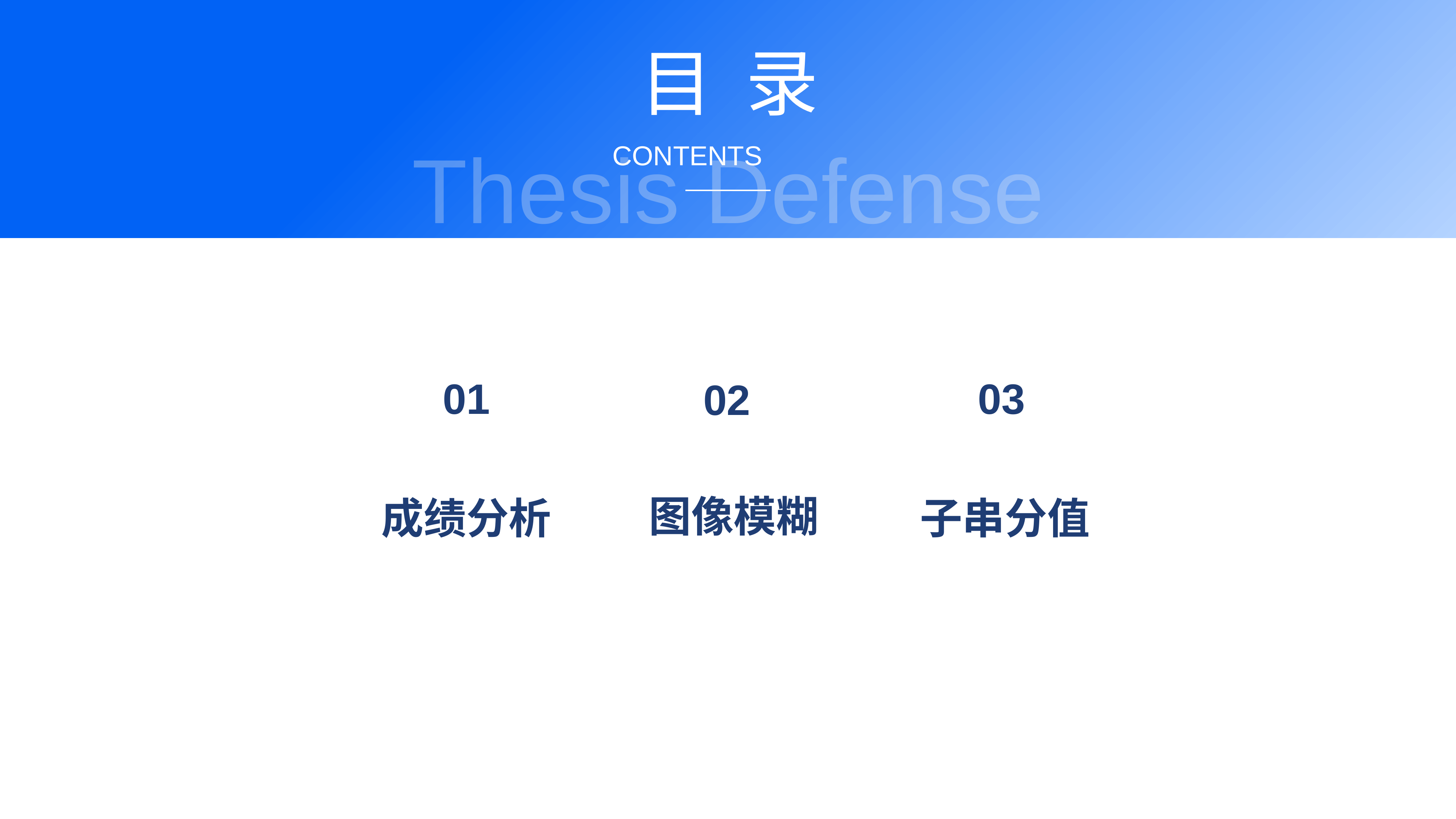

目  录
Thesis Defense
CONTENTS
01
03
02
图像模糊
成绩分析
子串分值